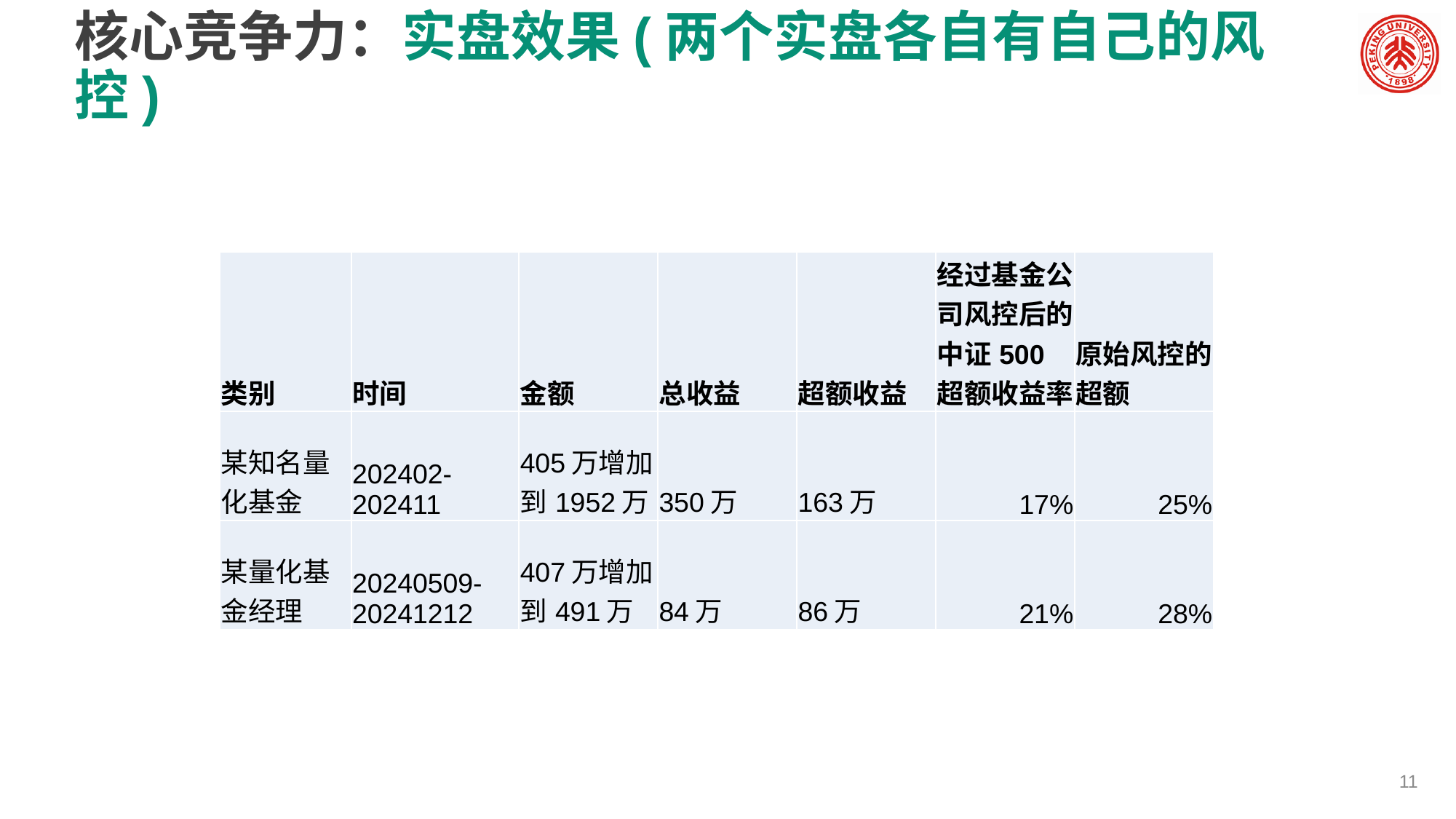

# 核心竞争力：实盘效果(两个实盘各自有自己的风控)
| 类别 | 时间 | 金额 | 总收益 | 超额收益 | 经过基金公司风控后的中证500超额收益率 | 原始风控的超额 |
| --- | --- | --- | --- | --- | --- | --- |
| 某知名量化基金 | 202402-202411 | 405万增加到1952万 | 350万 | 163万 | 17% | 25% |
| 某量化基金经理 | 20240509-20241212 | 407万增加到491万 | 84万 | 86万 | 21% | 28% |
11